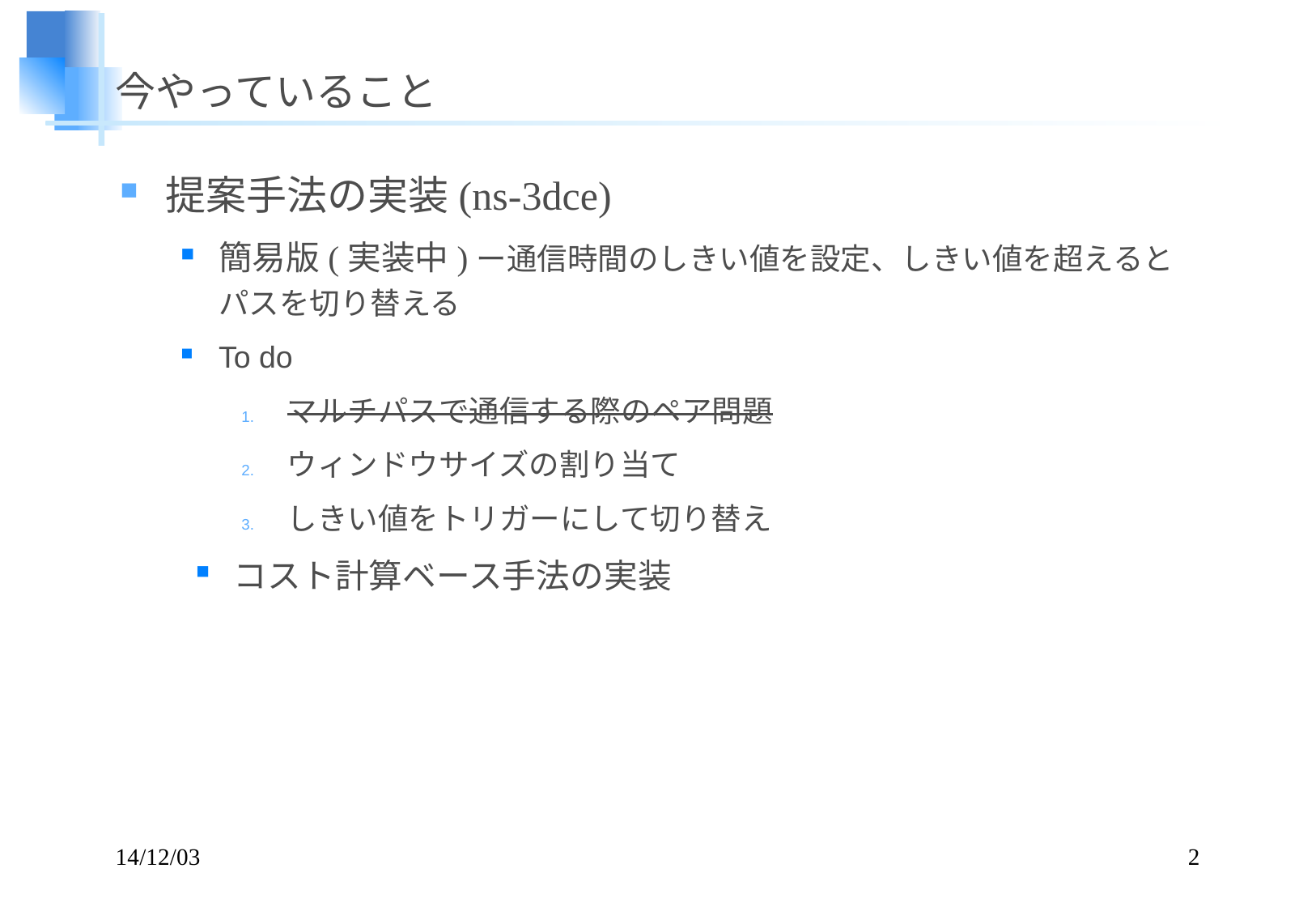

# 今やっていること
提案手法の実装(ns-3dce)
簡易版(実装中)ー通信時間のしきい値を設定、しきい値を超えるとパスを切り替える
To do
マルチパスで通信する際のペア問題
ウィンドウサイズの割り当て
しきい値をトリガーにして切り替え
コスト計算ベース手法の実装
14/12/03
2